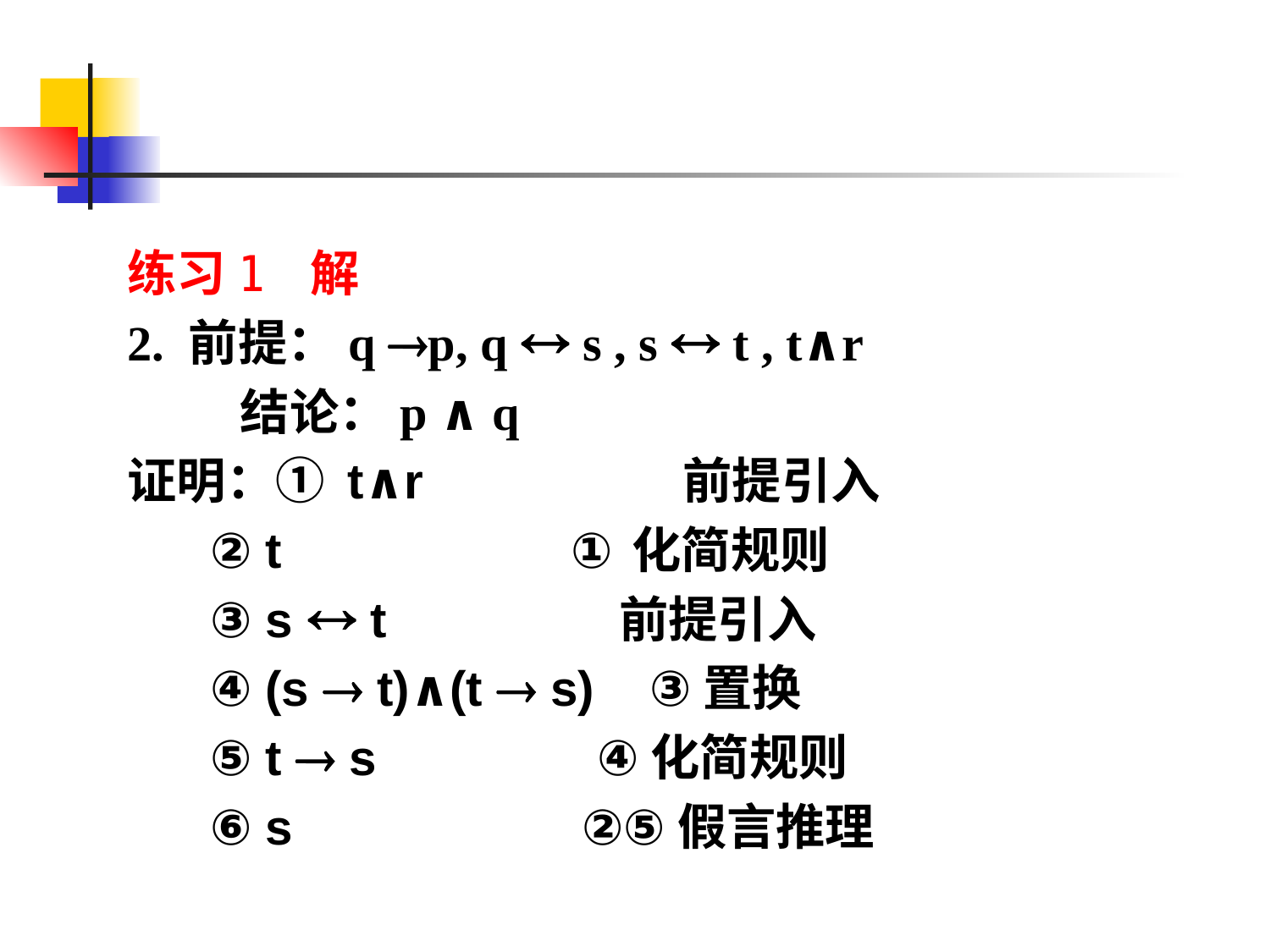

练习1  解
2. 前提：q →p, q ↔ s , s ↔ t , t∧r
         结论：p ∧ q
证明：① t∧r                  前提引入
      ② t                     ①化简规则
      ③ s ↔ t                前提引入
      ④ (s → t)∧(t → s)    ③置换
      ⑤ t → s                ④化简规则
      ⑥ s                     ②⑤假言推理